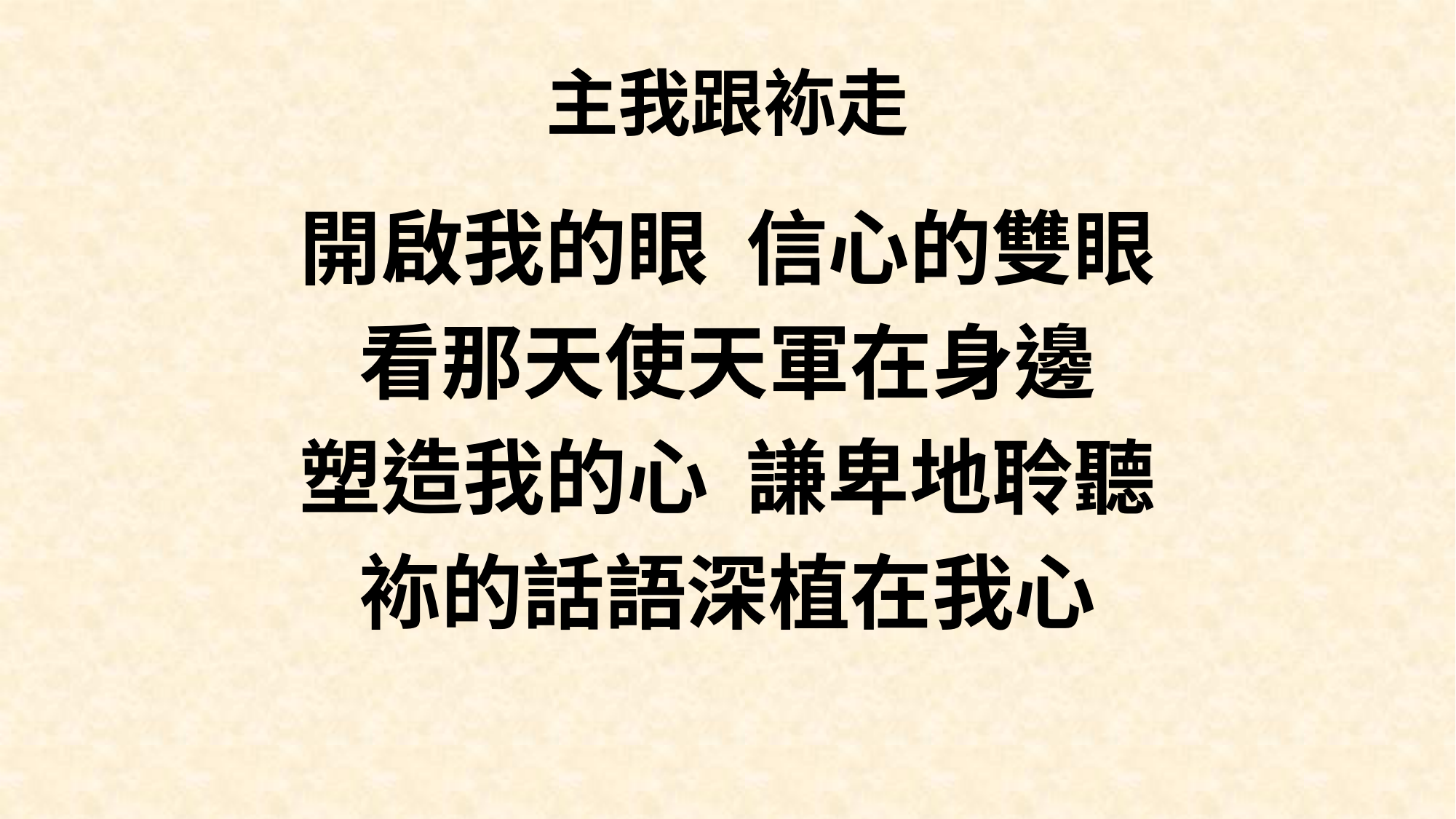

# 主我跟袮走
開啟我的眼  信心的雙眼
看那天使天軍在身邊
塑造我的心  謙卑地聆聽
袮的話語深植在我心